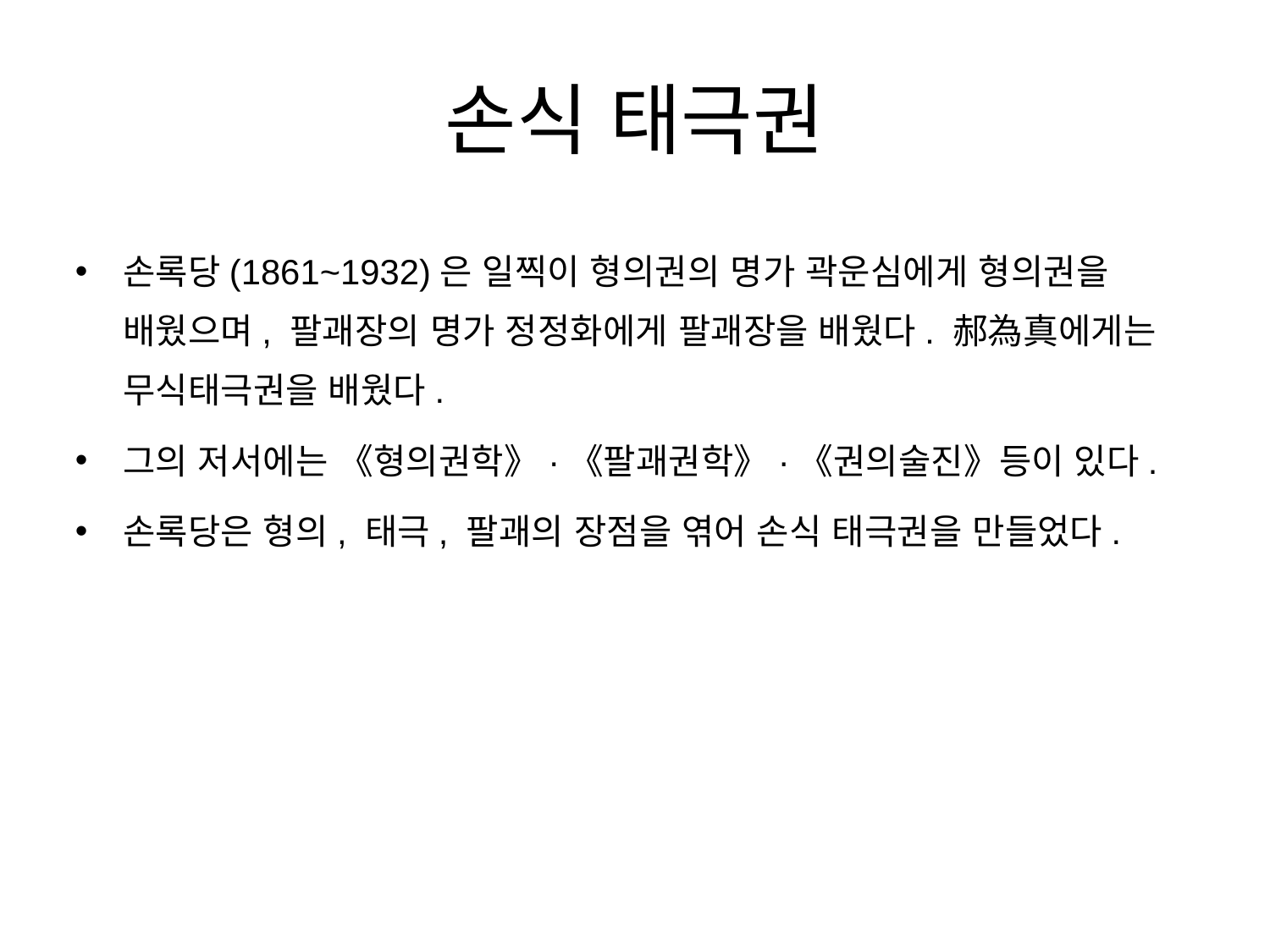

# 손식 태극권
손록당(1861~1932)은 일찍이 형의권의 명가 곽운심에게 형의권을 배웠으며, 팔괘장의 명가 정정화에게 팔괘장을 배웠다. 郝為真에게는 무식태극권을 배웠다.
그의 저서에는 《형의권학》·《팔괘권학》·《권의술진》등이 있다.
손록당은 형의, 태극, 팔괘의 장점을 엮어 손식 태극권을 만들었다.